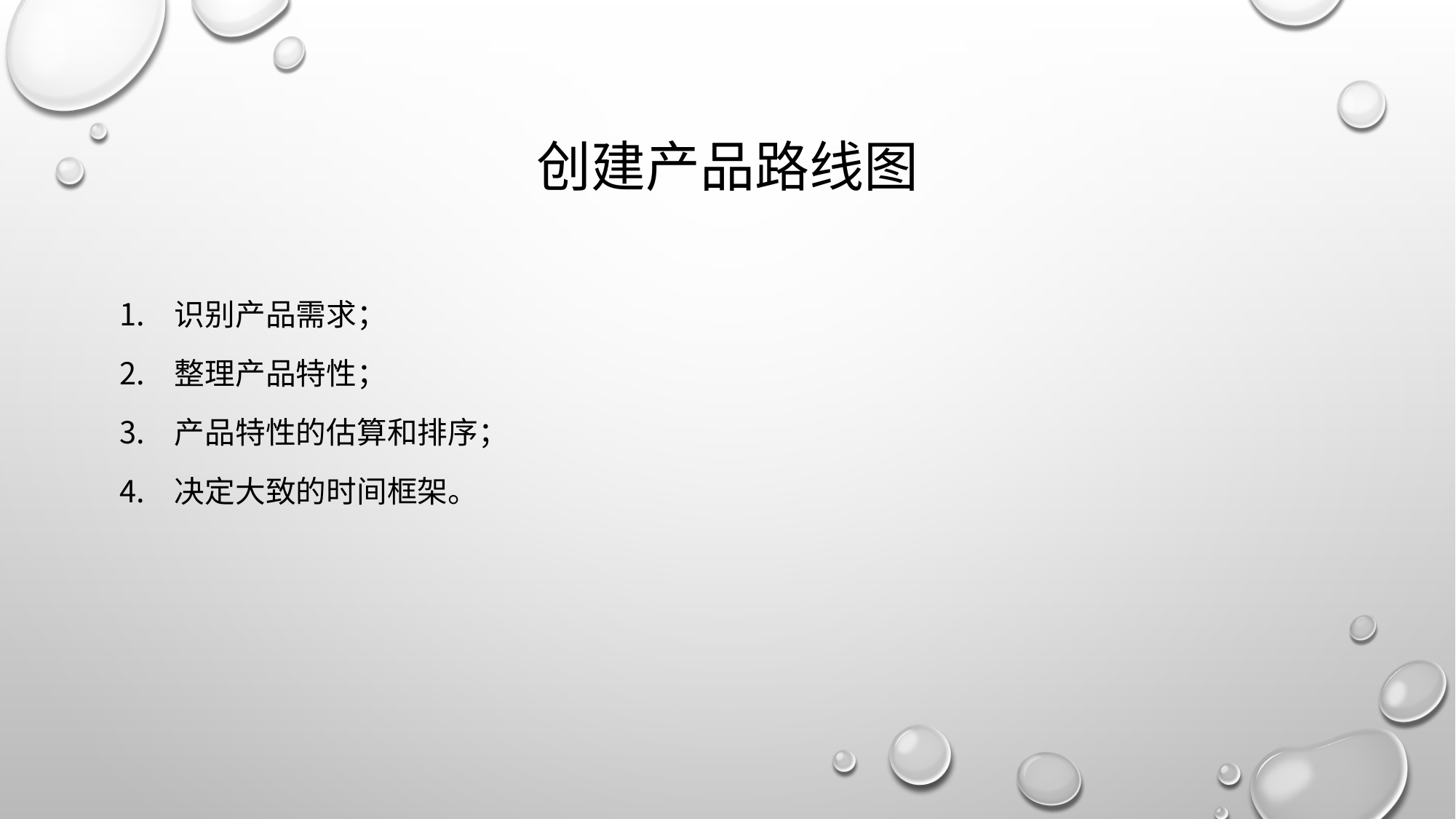

# 创建产品路线图
识别产品需求；
整理产品特性；
产品特性的估算和排序；
决定大致的时间框架。